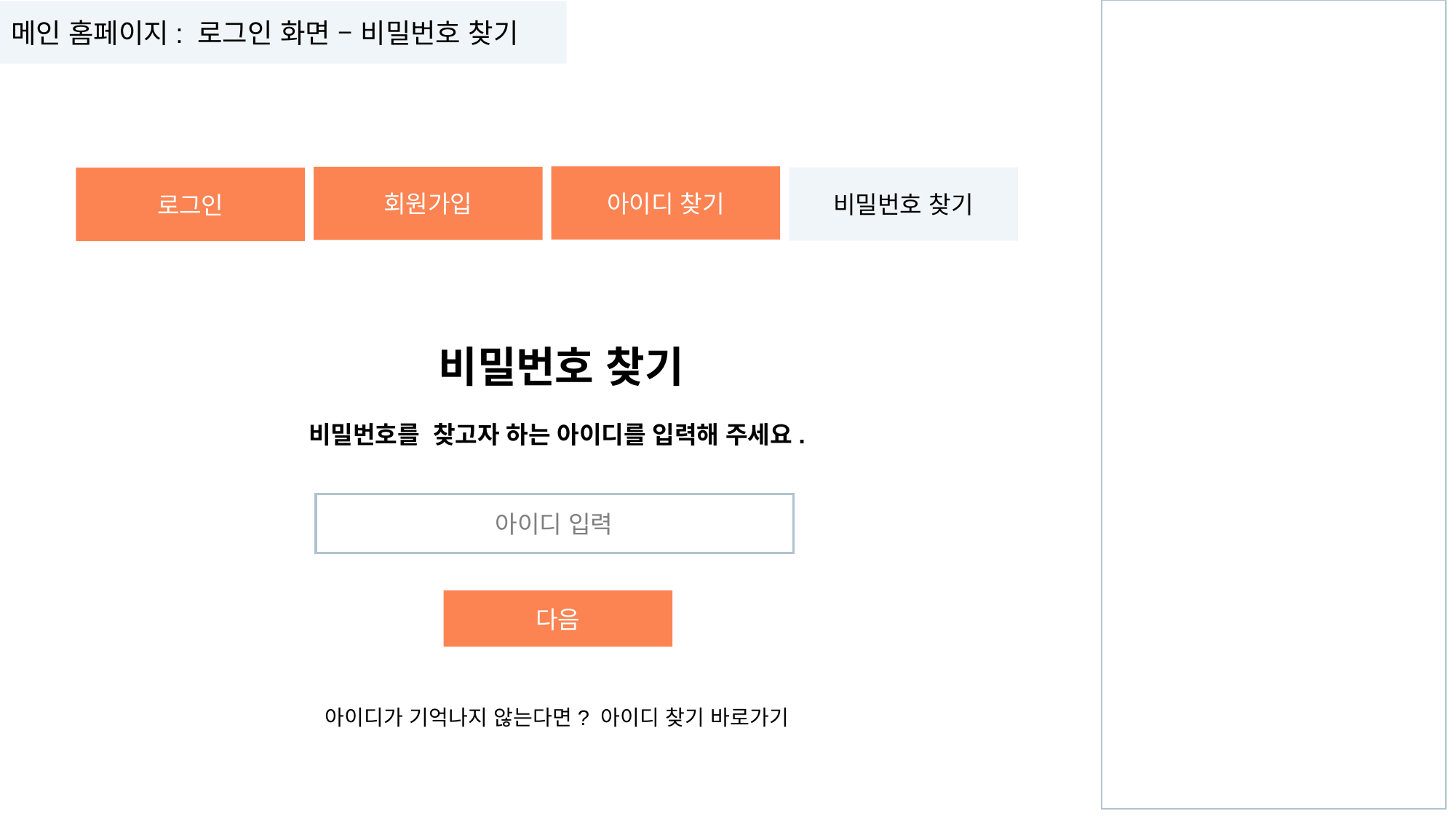

메인 홈페이지: 로그인 화면 – 비밀번호 찾기
아이디 찾기
회원가입
비밀번호 찾기
로그인
비밀번호 찾기
비밀번호를  찾고자 하는 아이디를 입력해 주세요.

아이디 입력
다음
아이디가 기억나지 않는다면? 아이디 찾기 바로가기
로그인 관련 문의사항은 다음 연락처로 문의해주시기 바랍니다.
T. 042-1234-5678